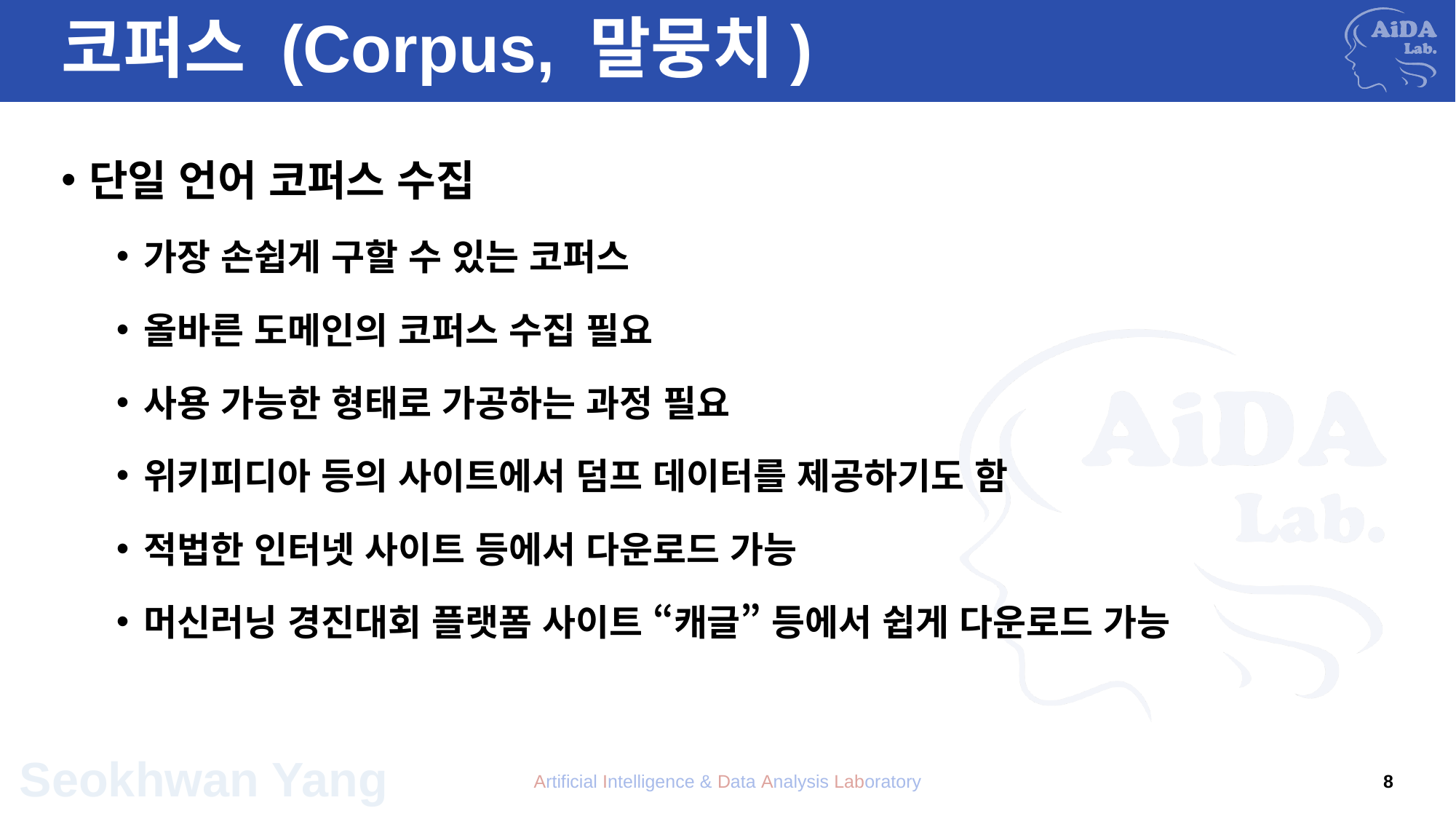

# 코퍼스 (Corpus, 말뭉치)
단일 언어 코퍼스 수집
가장 손쉽게 구할 수 있는 코퍼스
올바른 도메인의 코퍼스 수집 필요
사용 가능한 형태로 가공하는 과정 필요
위키피디아 등의 사이트에서 덤프 데이터를 제공하기도 함
적법한 인터넷 사이트 등에서 다운로드 가능
머신러닝 경진대회 플랫폼 사이트 “캐글” 등에서 쉽게 다운로드 가능
Artificial Intelligence & Data Analysis Laboratory
8